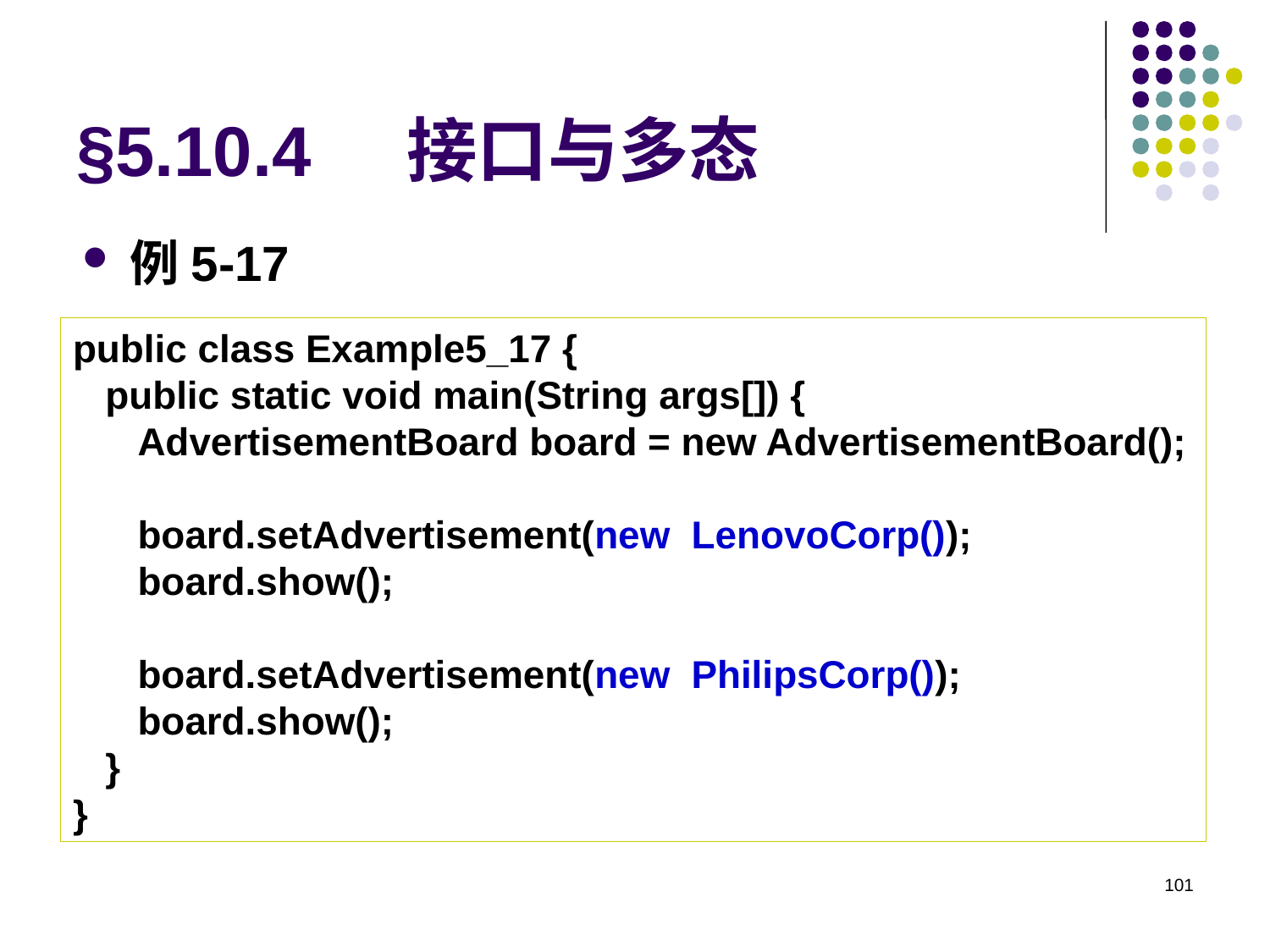

# §5.10.4    接口与多态
例5-17

public class Example5_17 {
   public static void main(String args[]) {
      AdvertisementBoard board = new AdvertisementBoard();

      board.setAdvertisement(new  LenovoCorp());
      board.show();

      board.setAdvertisement(new  PhilipsCorp());
      board.show();
   }
}
101